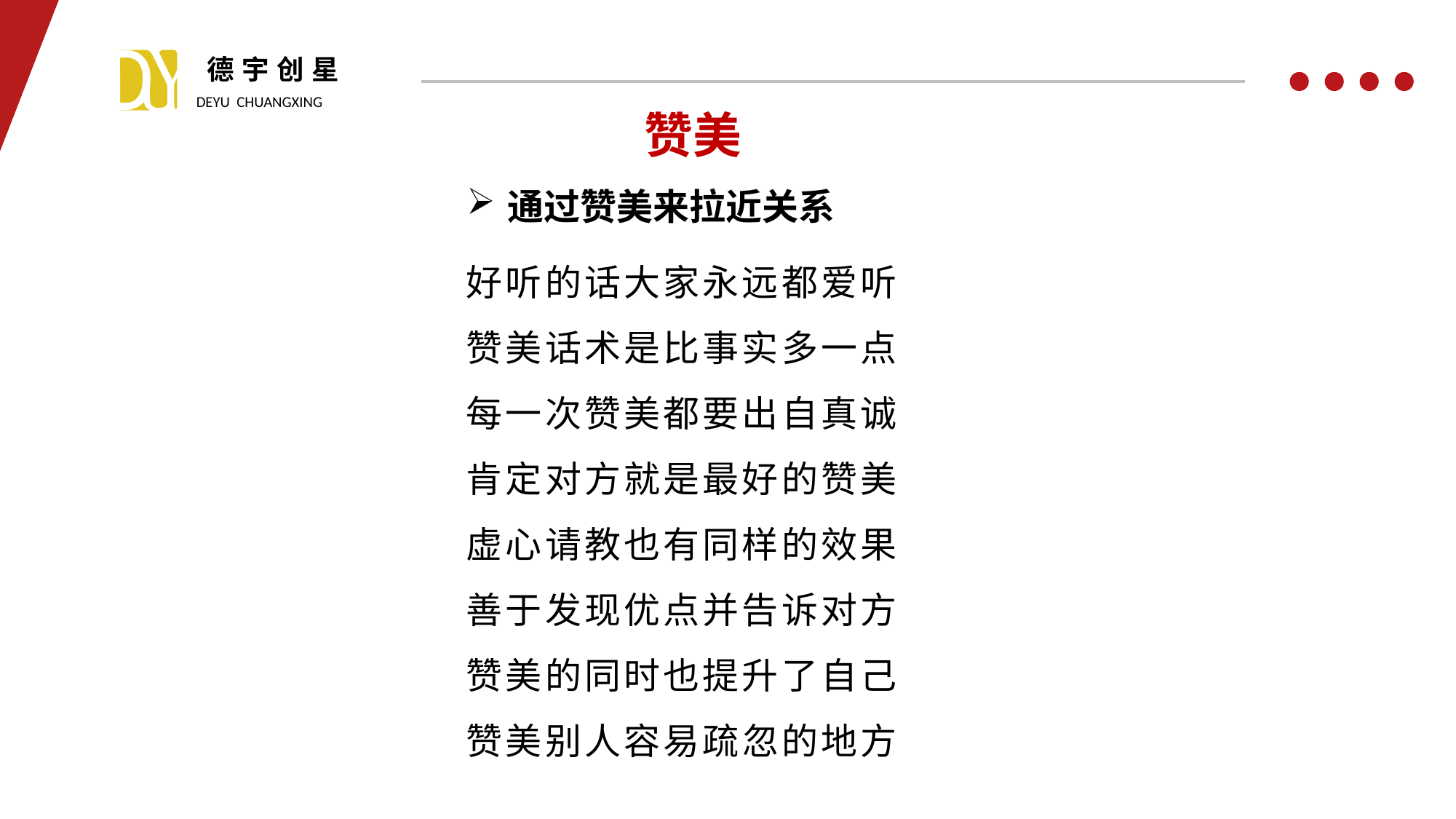

赞美
通过赞美来拉近关系
好听的话大家永远都爱听
赞美话术是比事实多一点
每一次赞美都要出自真诚
肯定对方就是最好的赞美
虚心请教也有同样的效果
善于发现优点并告诉对方
赞美的同时也提升了自己
赞美别人容易疏忽的地方